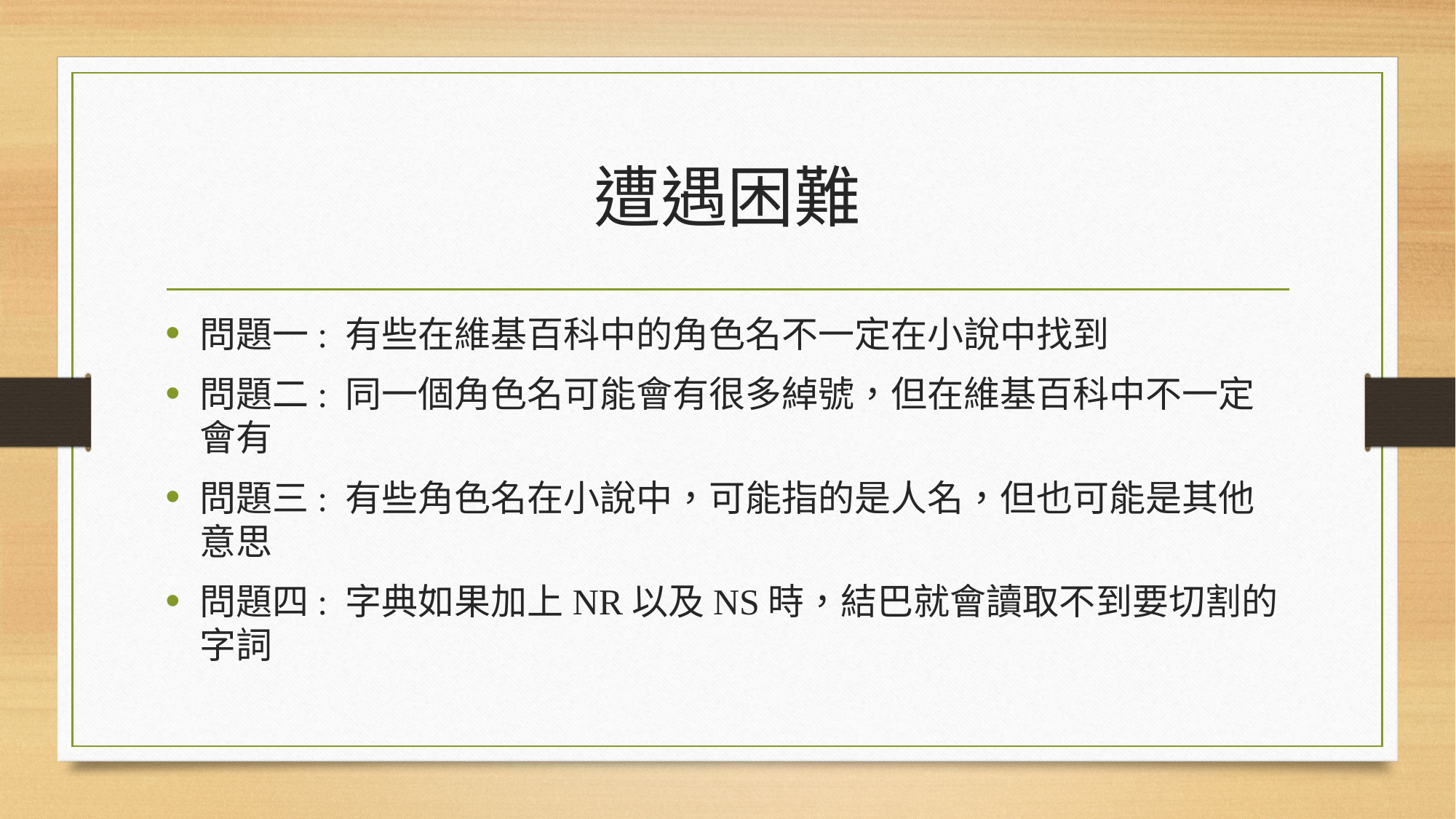

# 遭遇困難
問題一: 有些在維基百科中的角色名不一定在小說中找到
問題二: 同一個角色名可能會有很多綽號，但在維基百科中不一定會有
問題三: 有些角色名在小說中，可能指的是人名，但也可能是其他意思
問題四: 字典如果加上NR以及NS時，結巴就會讀取不到要切割的字詞